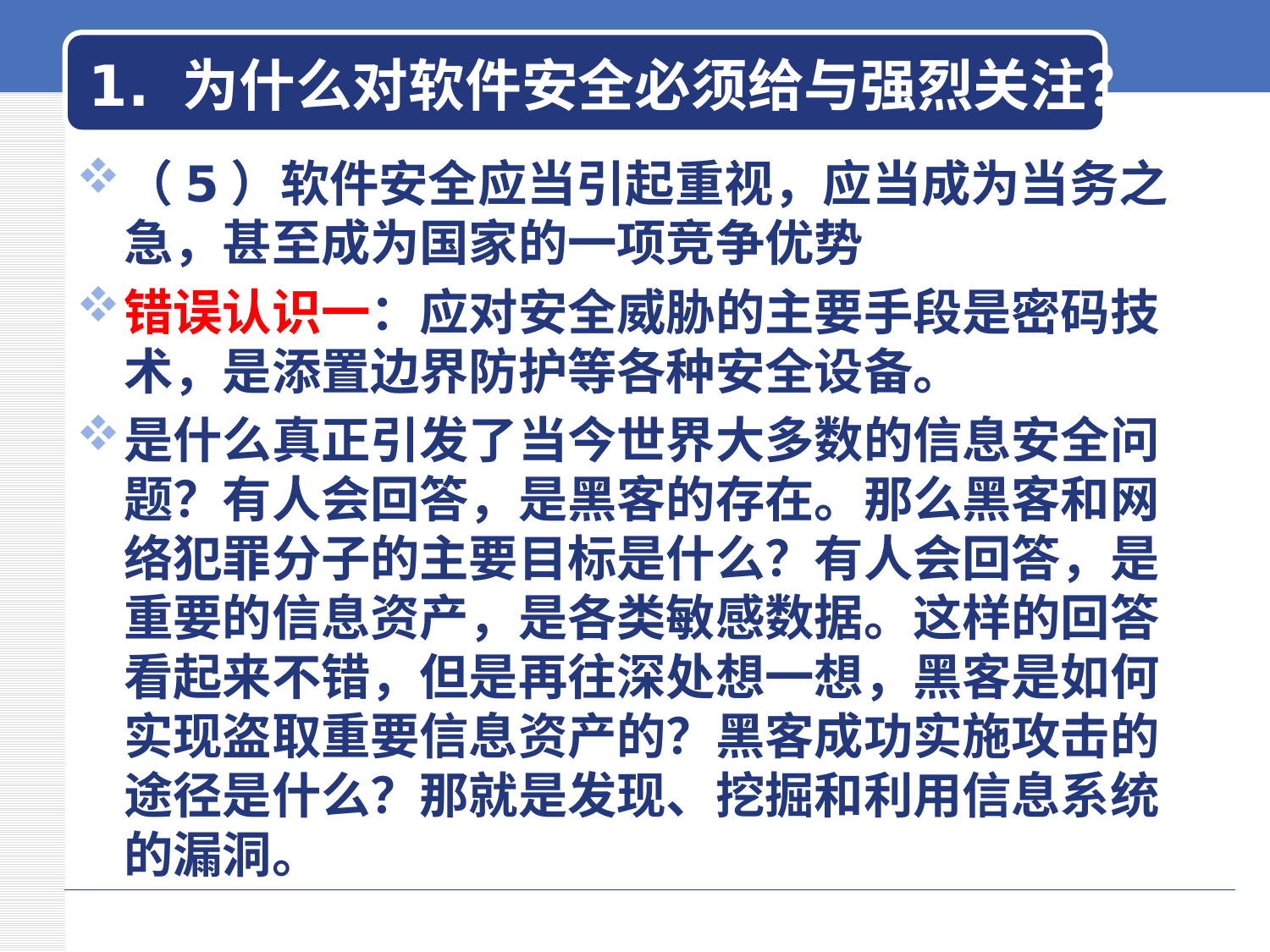

# 1. 为什么对软件安全必须给与强烈关注？
（5）软件安全应当引起重视，应当成为当务之急，甚至成为国家的一项竞争优势
错误认识一：应对安全威胁的主要手段是密码技术，是添置边界防护等各种安全设备。
是什么真正引发了当今世界大多数的信息安全问题？有人会回答，是黑客的存在。那么黑客和网络犯罪分子的主要目标是什么？有人会回答，是重要的信息资产，是各类敏感数据。这样的回答看起来不错，但是再往深处想一想，黑客是如何实现盗取重要信息资产的？黑客成功实施攻击的途径是什么？那就是发现、挖掘和利用信息系统的漏洞。